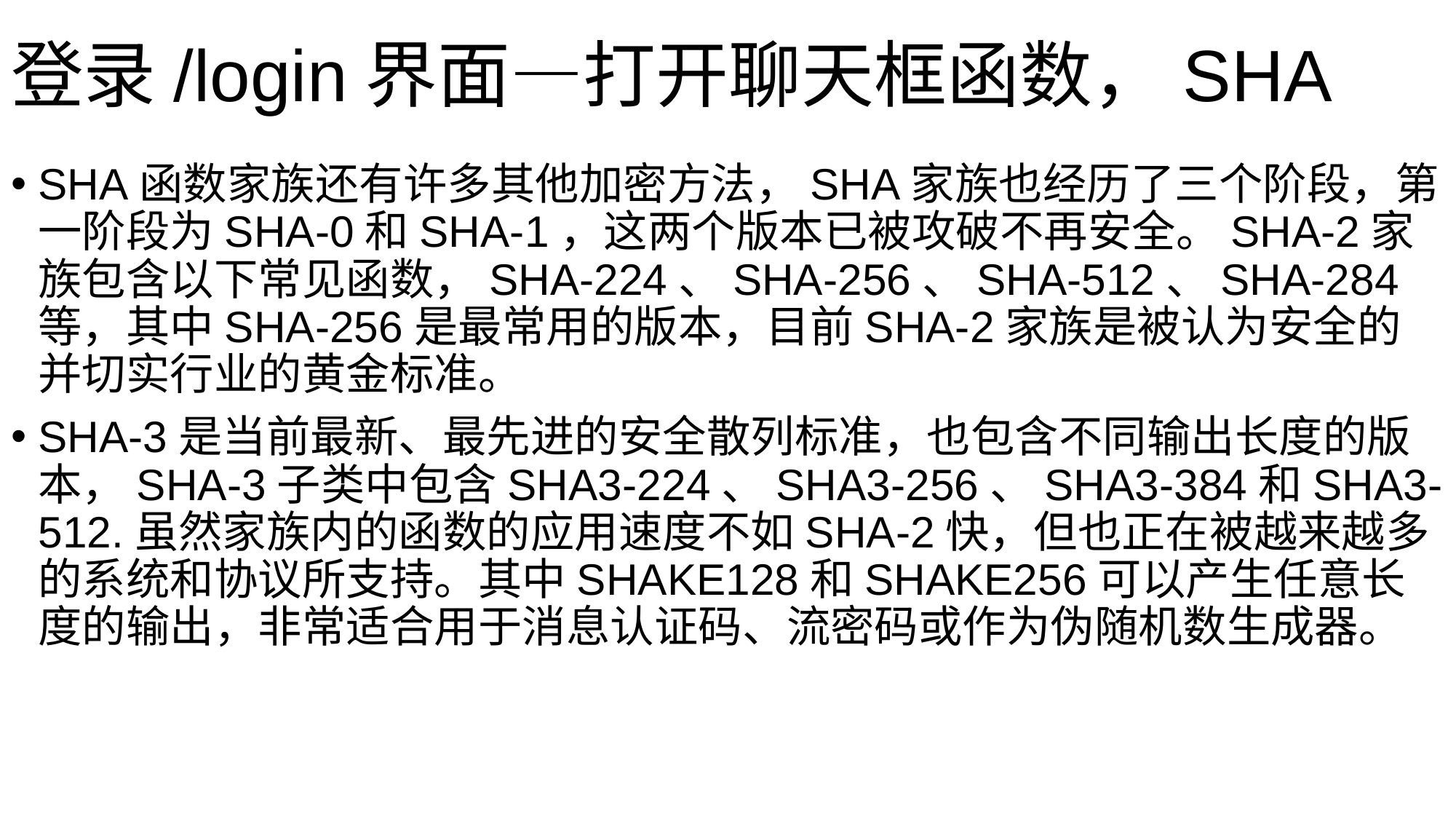

# 登录/login界面—打开聊天框函数，SHA
SHA函数家族还有许多其他加密方法，SHA家族也经历了三个阶段，第一阶段为SHA-0和SHA-1，这两个版本已被攻破不再安全。SHA-2家族包含以下常见函数，SHA-224、SHA-256、SHA-512、SHA-284等，其中SHA-256是最常用的版本，目前SHA-2家族是被认为安全的并切实行业的黄金标准。
SHA-3是当前最新、最先进的安全散列标准，也包含不同输出长度的版本，SHA-3子类中包含SHA3-224、SHA3-256、SHA3-384和SHA3-512.虽然家族内的函数的应用速度不如SHA-2快，但也正在被越来越多的系统和协议所支持。其中SHAKE128和SHAKE256可以产生任意长度的输出，非常适合用于消息认证码、流密码或作为伪随机数生成器。